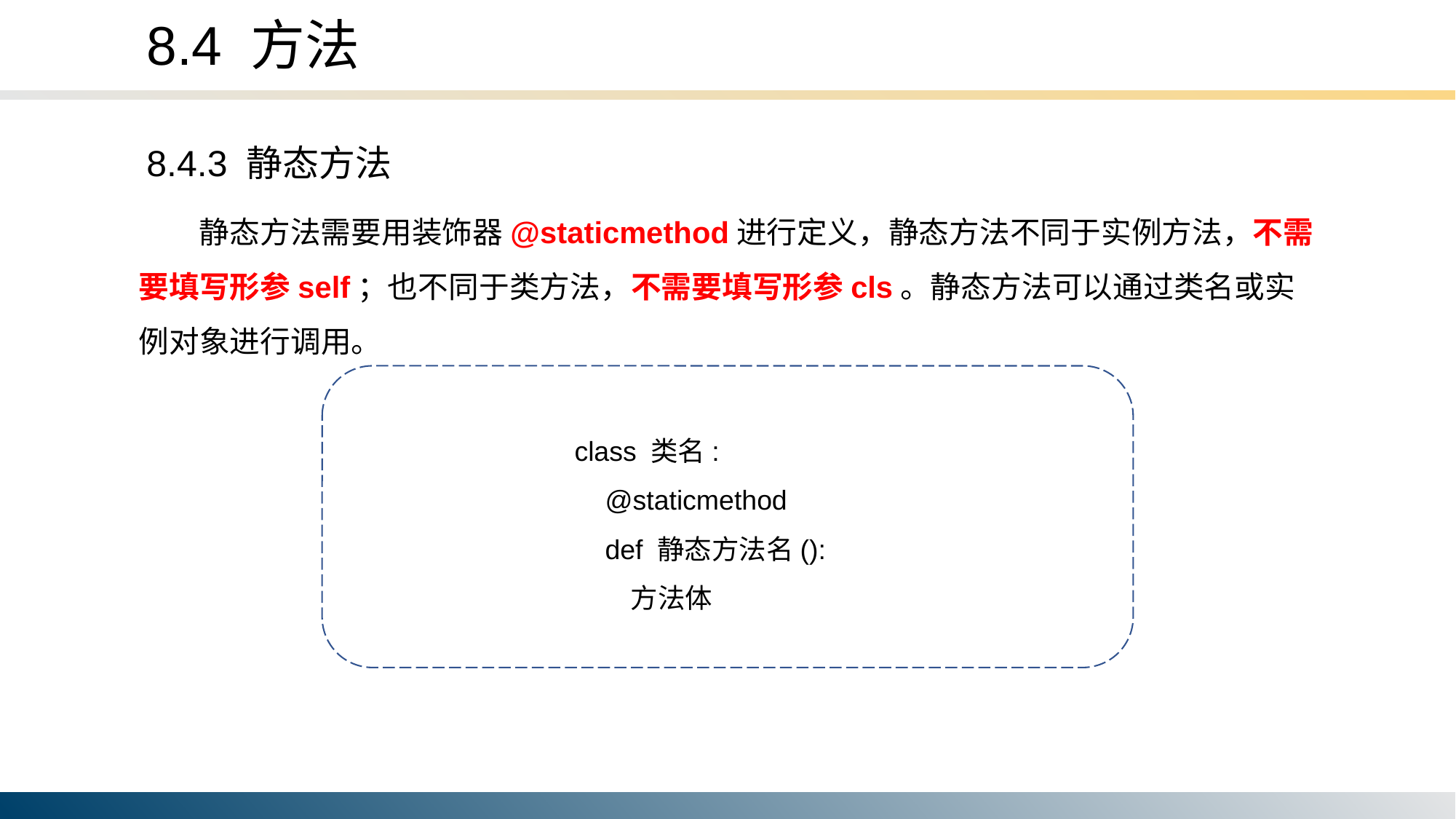

8.4 方法
8.4.3 静态方法
静态方法需要用装饰器@staticmethod进行定义，静态方法不同于实例方法，不需要填写形参self；也不同于类方法，不需要填写形参cls。静态方法可以通过类名或实例对象进行调用。

class 类名:
    @staticmethod
    def 静态方法名():
        方法体